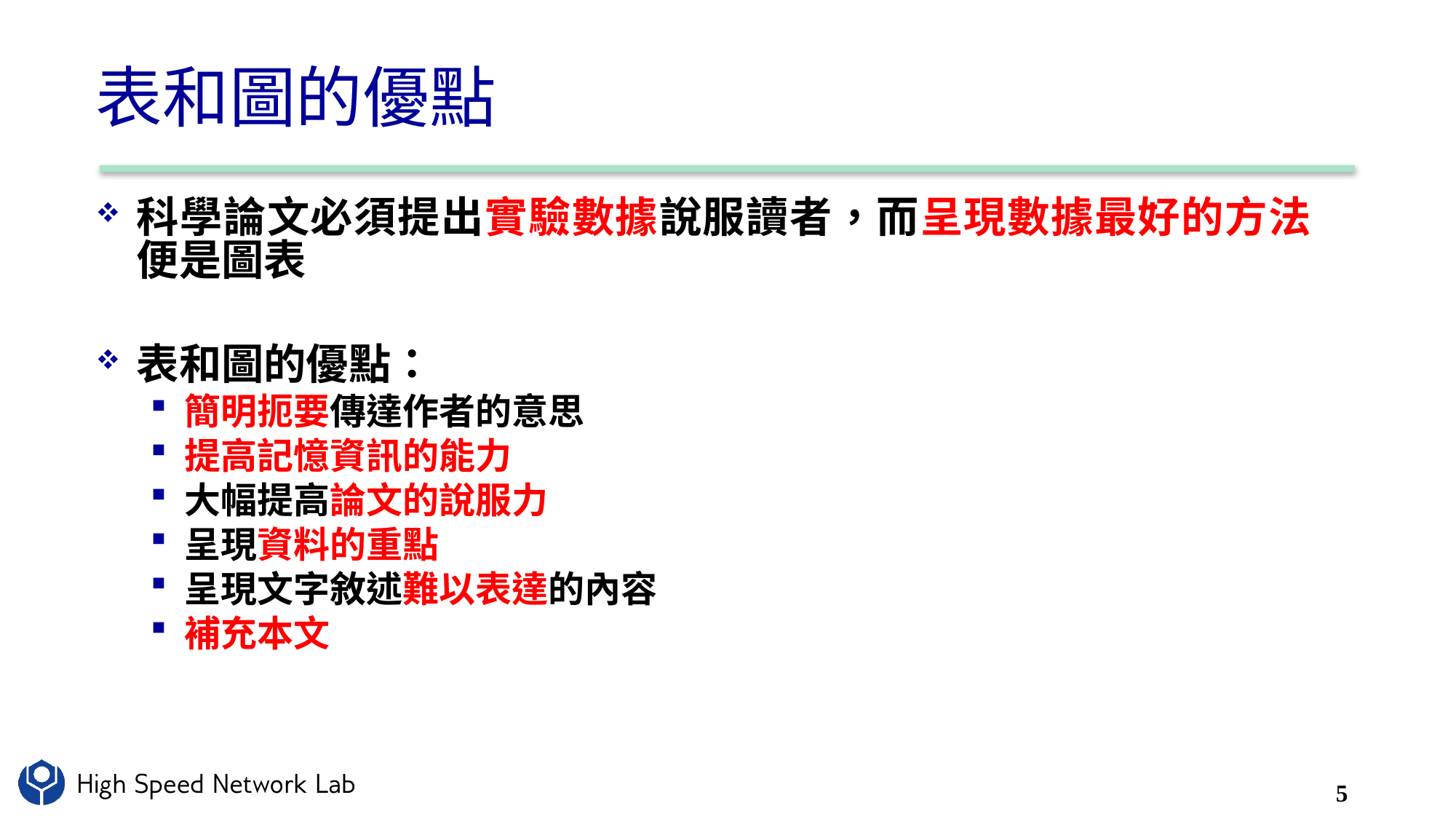

# 表和圖的優點
科學論文必須提出實驗數據說服讀者，而呈現數據最好的方法便是圖表

表和圖的優點：
簡明扼要傳達作者的意思
提高記憶資訊的能力
大幅提高論文的說服力
呈現資料的重點
呈現文字敘述難以表達的內容
補充本文
5